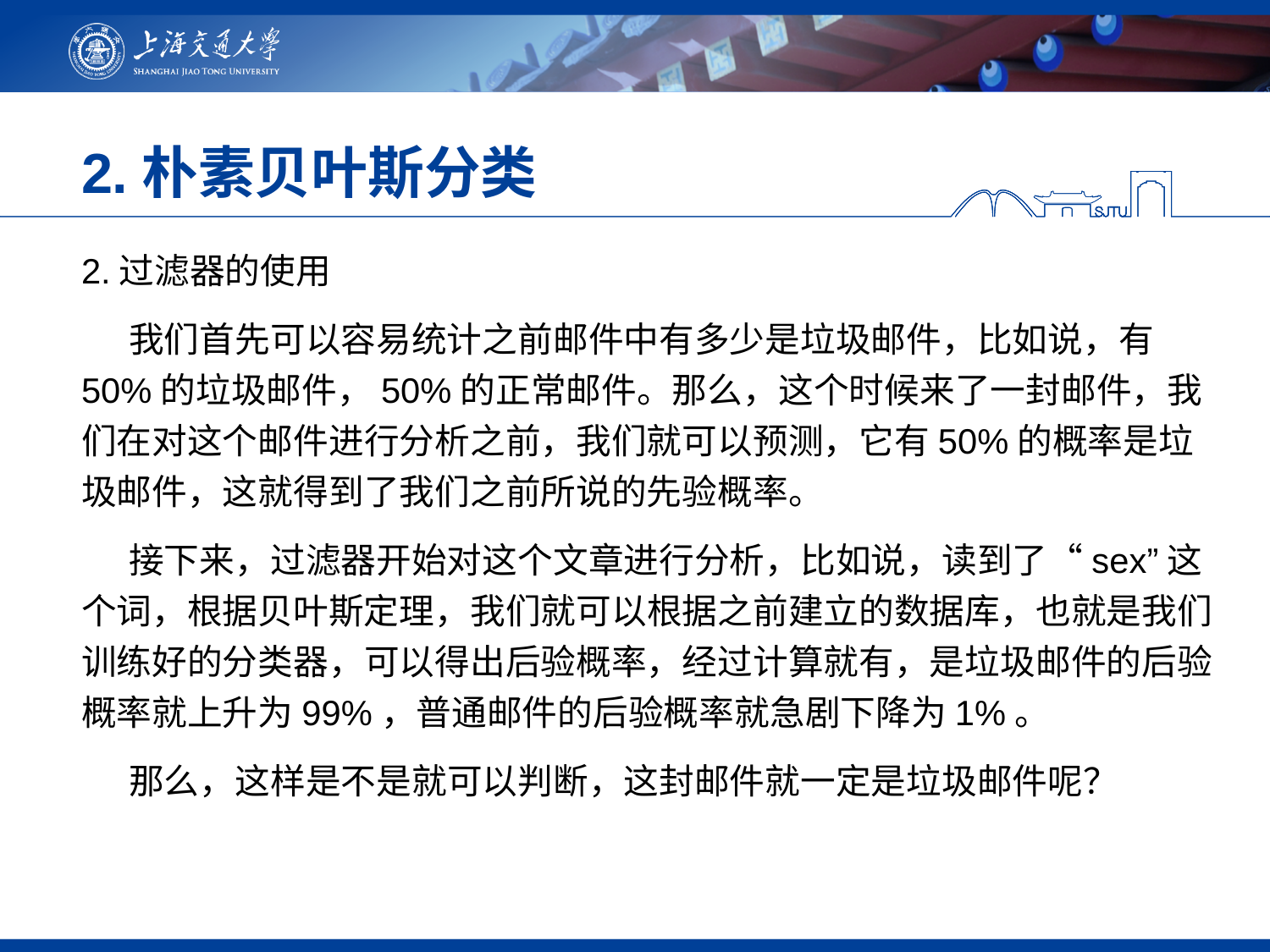

# 2.朴素贝叶斯分类
2.过滤器的使用
     我们首先可以容易统计之前邮件中有多少是垃圾邮件，比如说，有50%的垃圾邮件，50%的正常邮件。那么，这个时候来了一封邮件，我们在对这个邮件进行分析之前，我们就可以预测，它有50%的概率是垃圾邮件，这就得到了我们之前所说的先验概率。
     接下来，过滤器开始对这个文章进行分析，比如说，读到了“sex”这个词，根据贝叶斯定理，我们就可以根据之前建立的数据库，也就是我们训练好的分类器，可以得出后验概率，经过计算就有，是垃圾邮件的后验概率就上升为99%，普通邮件的后验概率就急剧下降为1%。
     那么，这样是不是就可以判断，这封邮件就一定是垃圾邮件呢？